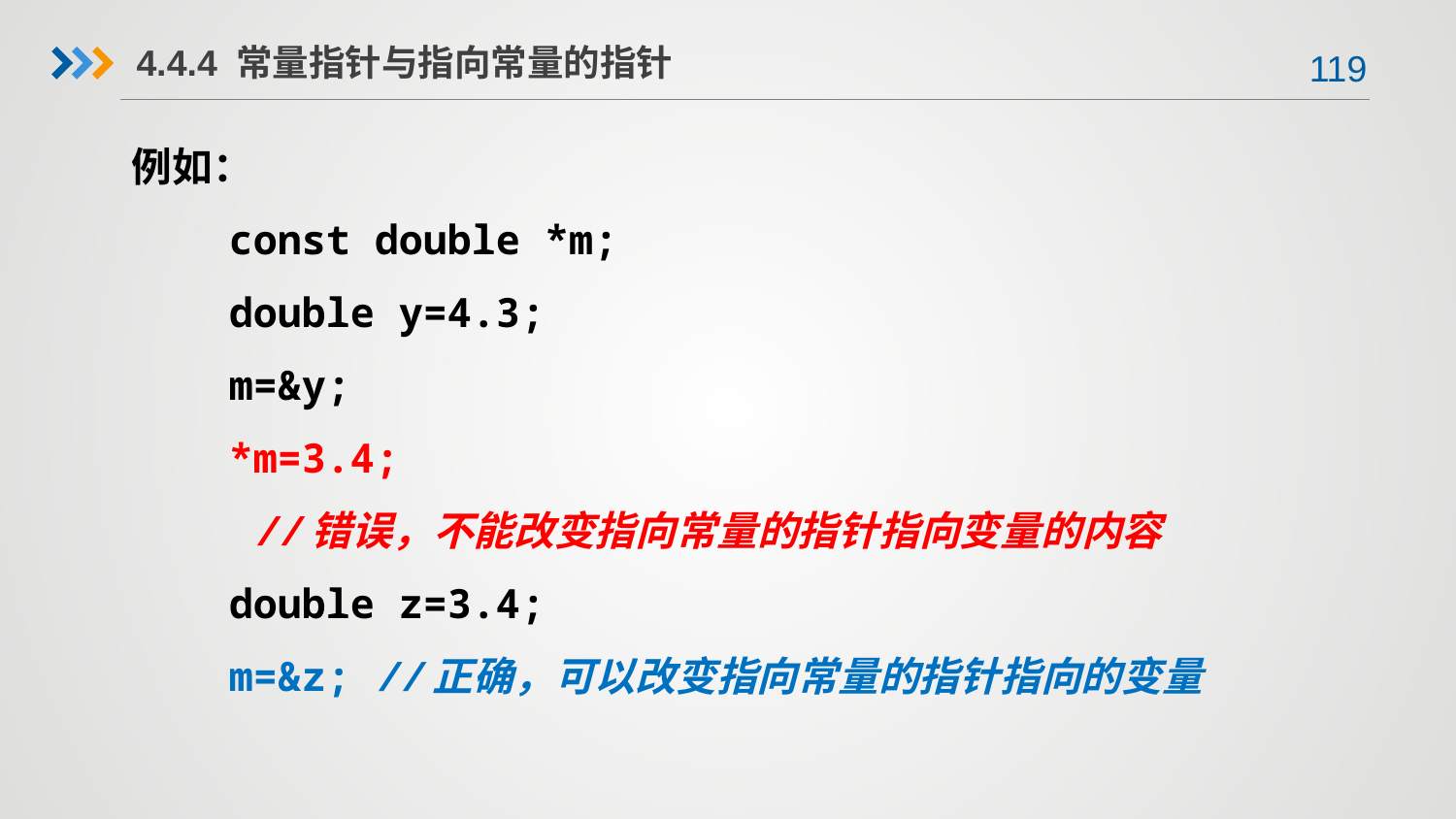

4.4.4 常量指针与指向常量的指针
例如：
    const double *m;
    double y=4.3;
    m=&y;
    *m=3.4;
     //错误，不能改变指向常量的指针指向变量的内容
    double z=3.4;
    m=&z; //正确，可以改变指向常量的指针指向的变量